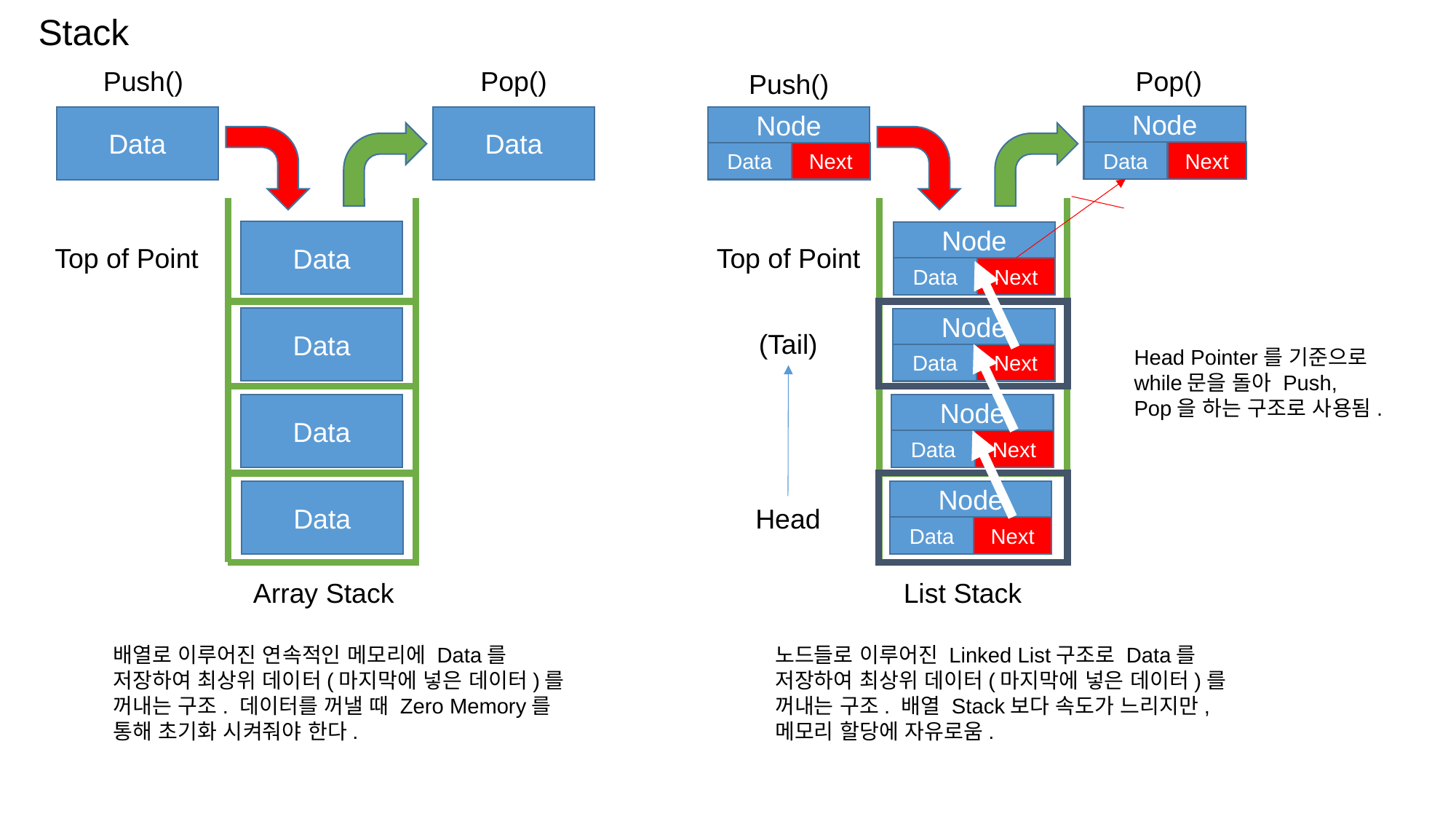

Stack
Push()
Pop()
Pop()
Push()
Node
Data
Next
Data
Data
Node
Data
Next

Data
Node
Data
Next
Top of Point
Top of Point

Data
Node
Data
Next
(Tail)
Head Pointer를 기준으로 while문을 돌아 Push, Pop을 하는 구조로 사용됨.
Data
Node
Data
Next

Node
Data
Next
Data
Head
Array Stack
List Stack
배열로 이루어진 연속적인 메모리에 Data를 저장하여 최상위 데이터(마지막에 넣은 데이터)를 꺼내는 구조. 데이터를 꺼낼 때 Zero Memory를 통해 초기화 시켜줘야 한다.
노드들로 이루어진 Linked List구조로 Data를 저장하여 최상위 데이터(마지막에 넣은 데이터)를 꺼내는 구조. 배열 Stack보다 속도가 느리지만, 메모리 할당에 자유로움.